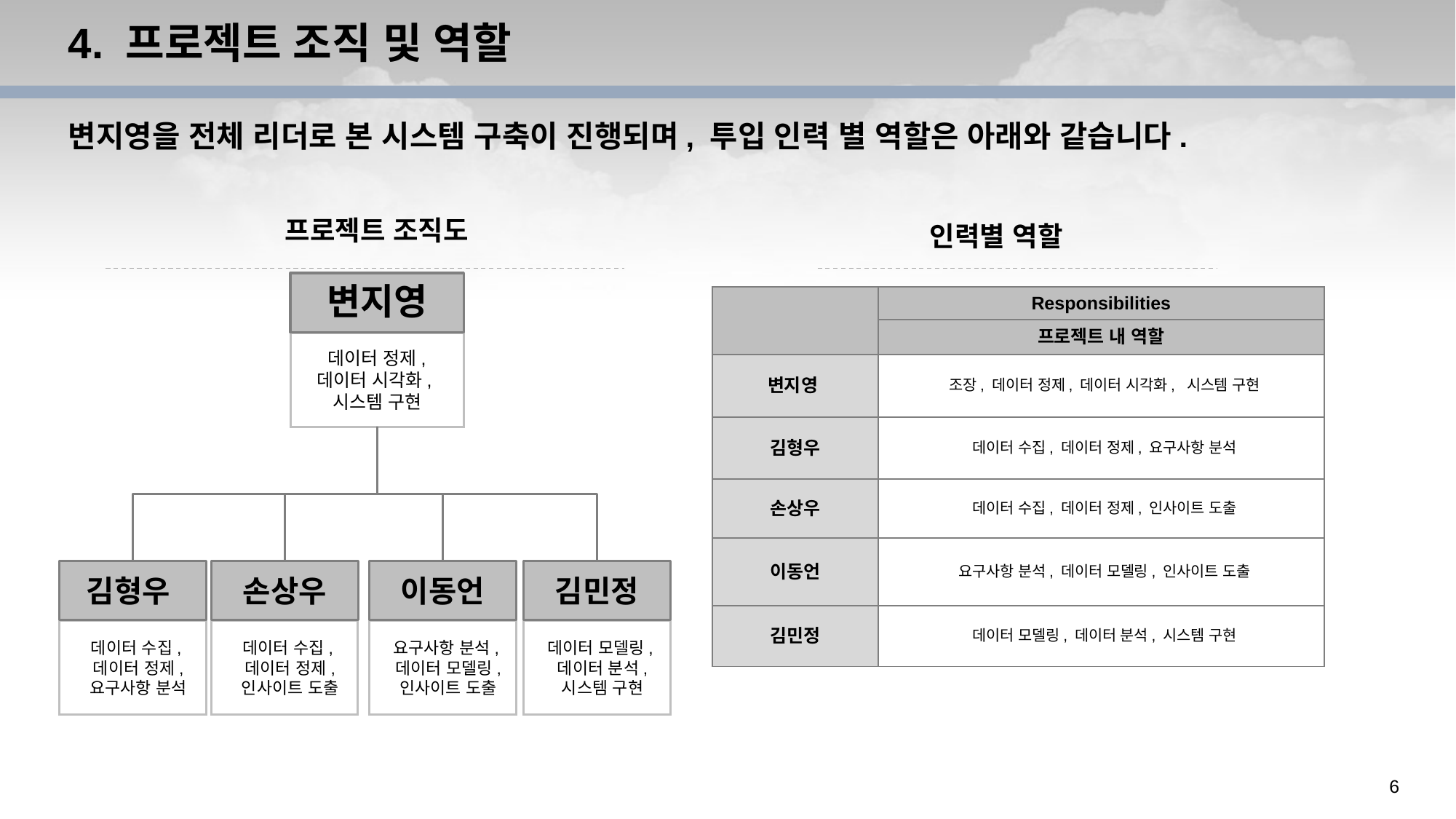

# 4. 프로젝트 조직 및 역할
변지영을 전체 리더로 본 시스템 구축이 진행되며, 투입 인력 별 역할은 아래와 같습니다.
프로젝트 조직도
인력별 역할
변지영
데이터 정제, 데이터 시각화,  시스템 구현
김형우
데이터 수집, 데이터 정제, 요구사항 분석
손상우
데이터 수집, 데이터 정제, 인사이트 도출
이동언
요구사항 분석, 데이터 모델링, 인사이트 도출
김민정
데이터 모델링, 데이터 분석, 시스템 구현
|  | Responsibilities |
| --- | --- |
|  | 프로젝트 내 역할 |
| 변지영 | 조장, 데이터 정제, 데이터 시각화, 시스템 구현 |
| 김형우 | 데이터 수집, 데이터 정제, 요구사항 분석 |
| 손상우 | 데이터 수집, 데이터 정제, 인사이트 도출 |
| 이동언 | 요구사항 분석, 데이터 모델링, 인사이트 도출 |
| 김민정 | 데이터 모델링, 데이터 분석, 시스템 구현 |